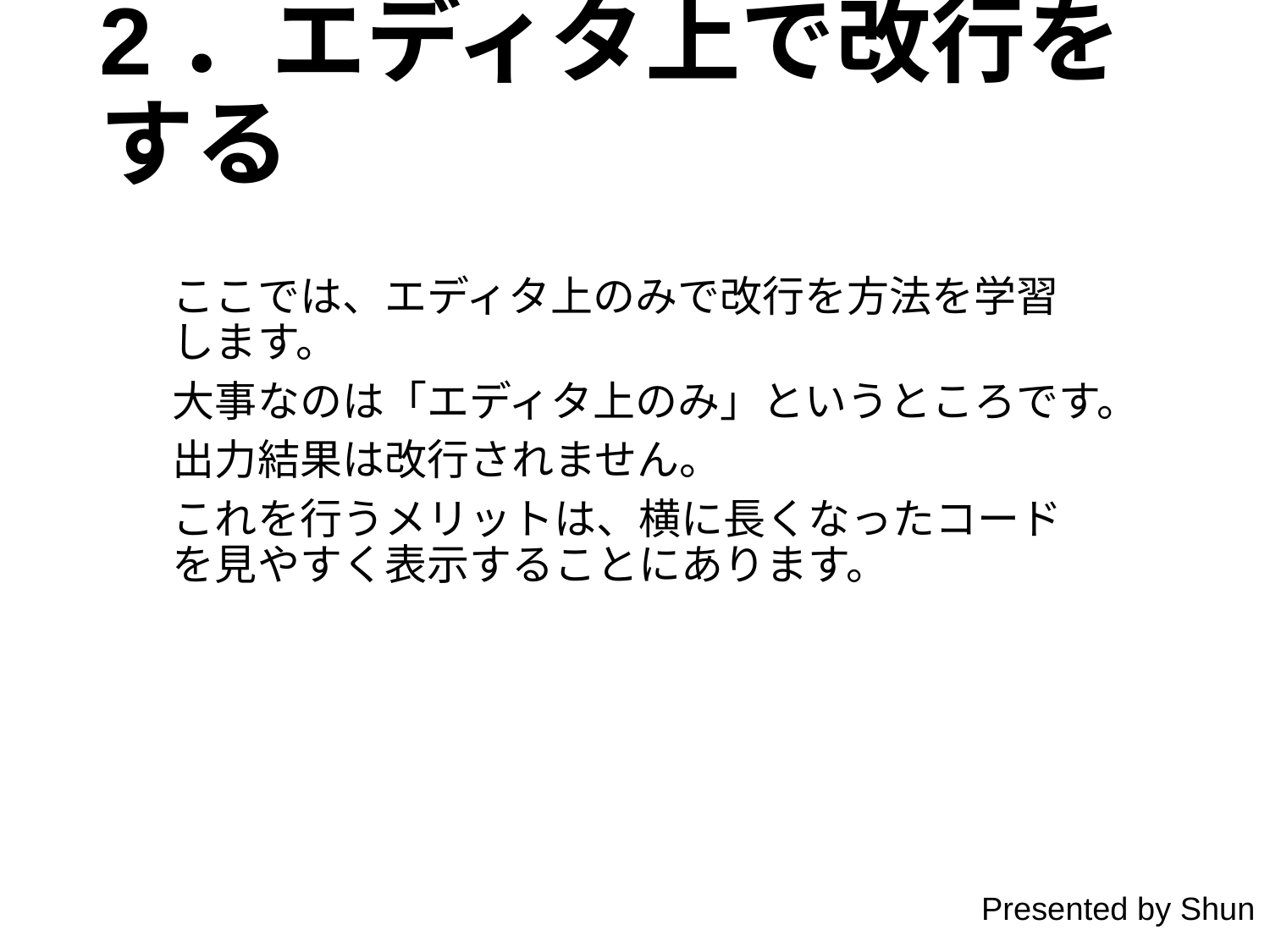

# 2．エディタ上で改行をする

ここでは、エディタ上のみで改行を方法を学習します。
大事なのは「エディタ上のみ」というところです。
出力結果は改行されません。
これを行うメリットは、横に長くなったコードを見やすく表示することにあります。
Presented by Shun